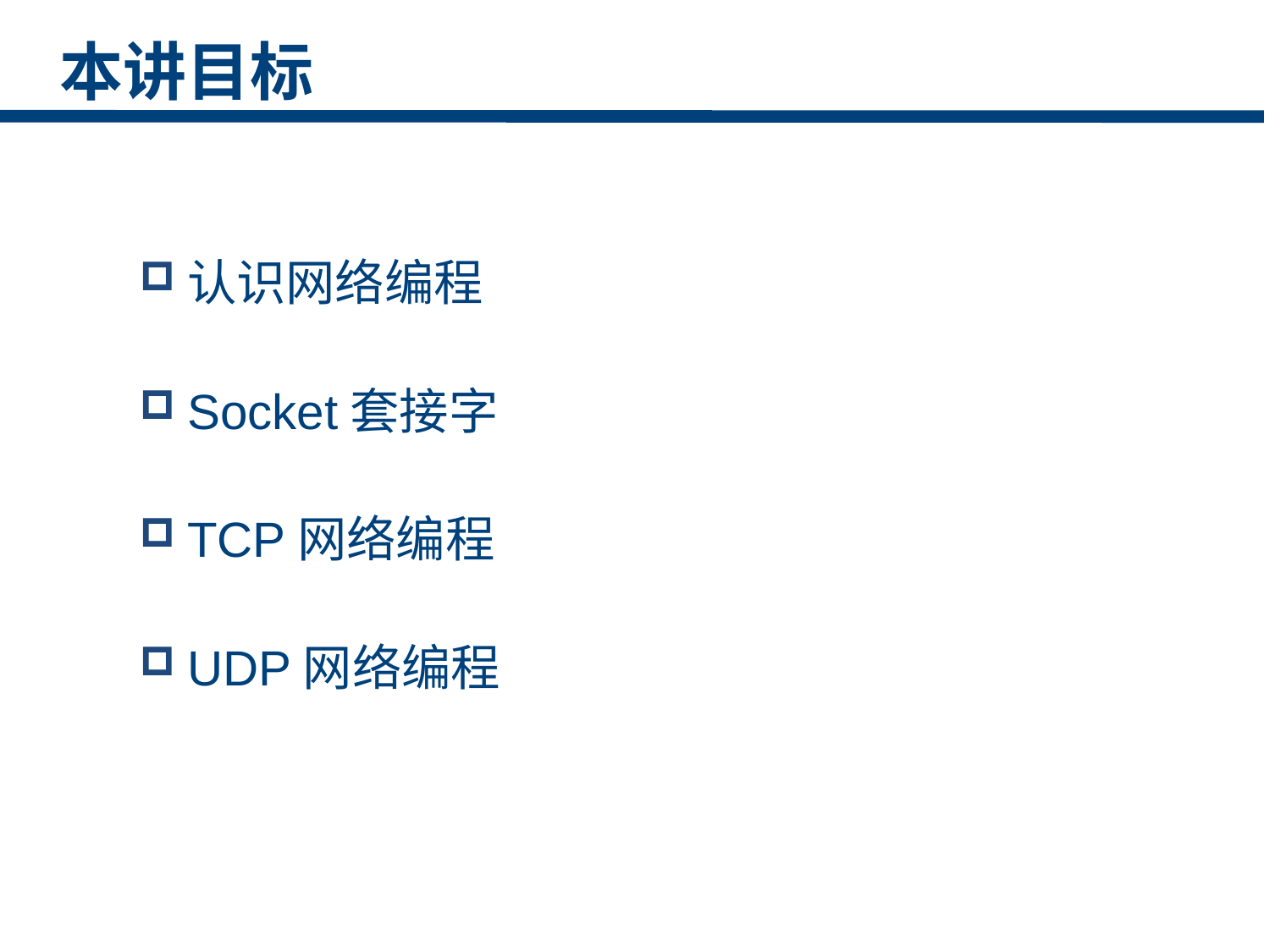

本讲目标
认识网络编程
Socket套接字
TCP网络编程
UDP网络编程
点击添加文本
点击添加文本
点击添加文本
点击添加文本